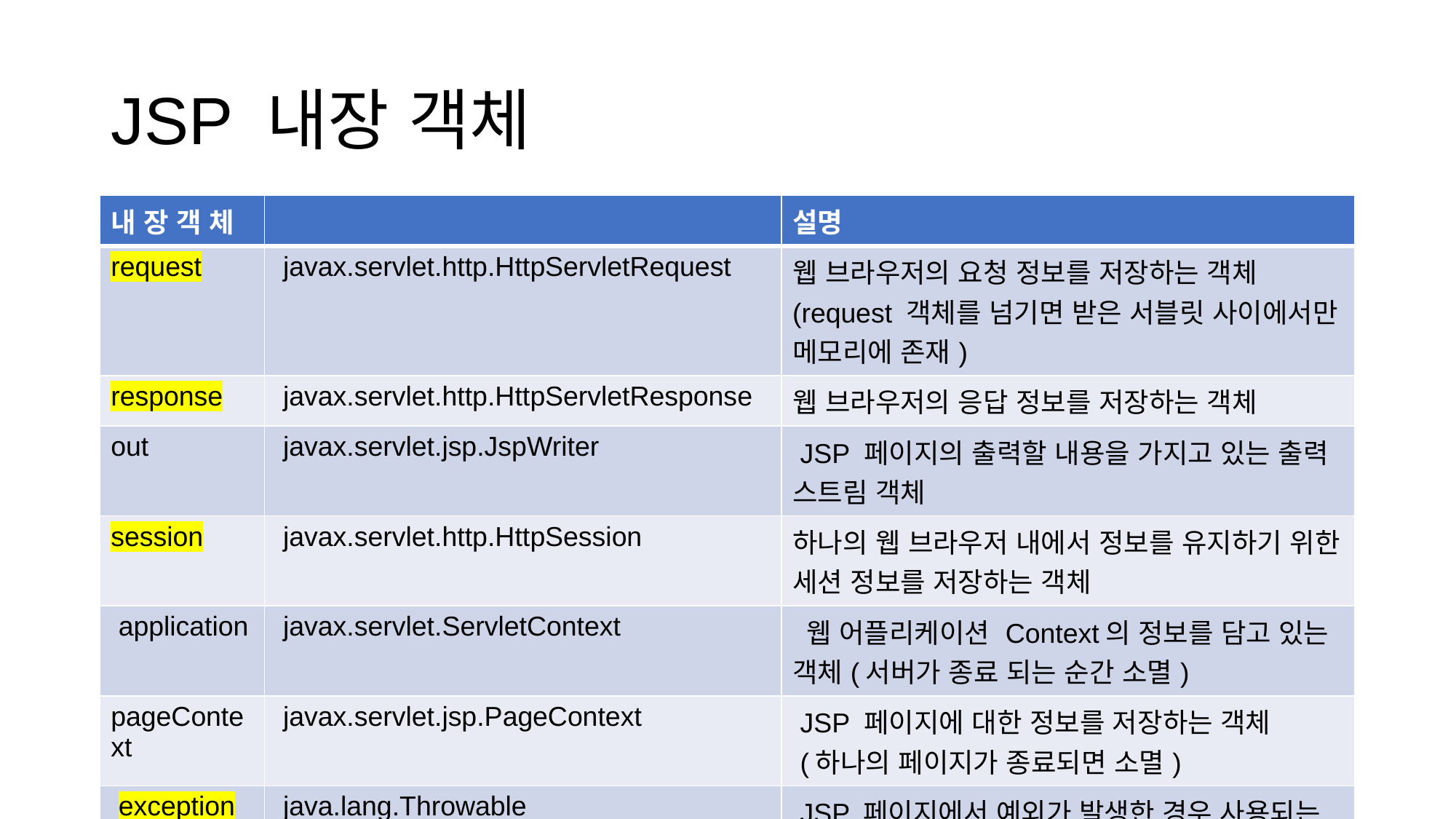

# JSP 내장 객체
| 내 장 객 체 |  | 설명 |
| --- | --- | --- |
| request | javax.servlet.http.HttpServletRequest | 웹 브라우저의 요청 정보를 저장하는 객체 (request 객체를 넘기면 받은 서블릿 사이에서만 메모리에 존재) |
| response | javax.servlet.http.HttpServletResponse | 웹 브라우저의 응답 정보를 저장하는 객체 |
| out | javax.servlet.jsp.JspWriter | JSP 페이지의 출력할 내용을 가지고 있는 출력 스트림 객체 |
| session | javax.servlet.http.HttpSession | 하나의 웹 브라우저 내에서 정보를 유지하기 위한 세션 정보를 저장하는 객체 |
| application | javax.servlet.ServletContext | 웹 어플리케이션 Context의 정보를 담고 있는 객체(서버가 종료 되는 순간 소멸) |
| pageContext | javax.servlet.jsp.PageContext | JSP 페이지에 대한 정보를 저장하는 객체 (하나의 페이지가 종료되면 소멸) |
| exception | java.lang.Throwable | JSP 페이지에서 예외가 발생한 경우 사용되는 객체 |